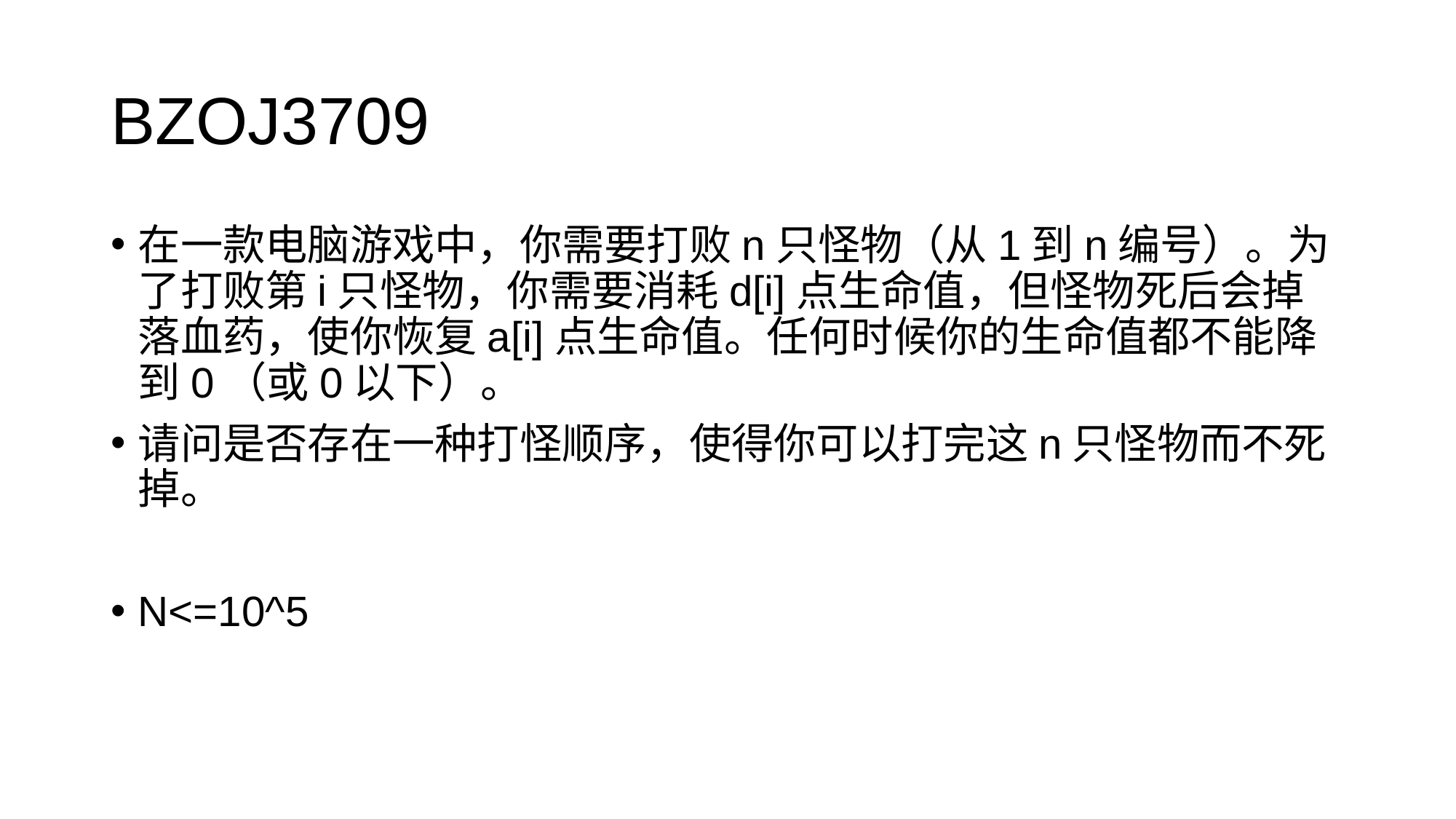

# BZOJ3709
在一款电脑游戏中，你需要打败n只怪物（从1到n编号）。为了打败第i只怪物，你需要消耗d[i]点生命值，但怪物死后会掉落血药，使你恢复a[i]点生命值。任何时候你的生命值都不能降到0（或0以下）。
请问是否存在一种打怪顺序，使得你可以打完这n只怪物而不死掉。

N<=10^5